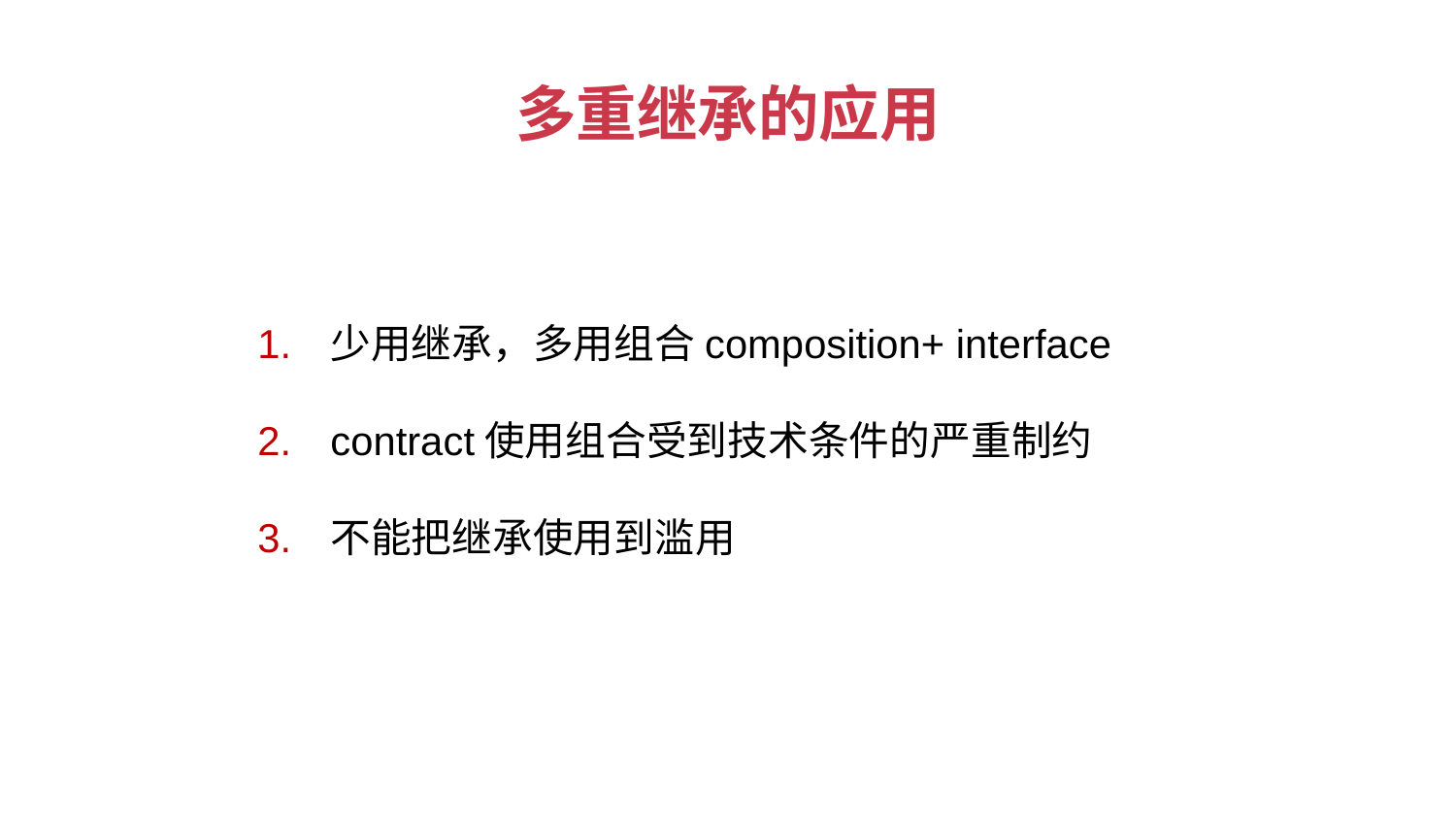

多重继承的应用
少用继承，多用组合composition+ interface
contract使用组合受到技术条件的严重制约
不能把继承使用到滥用